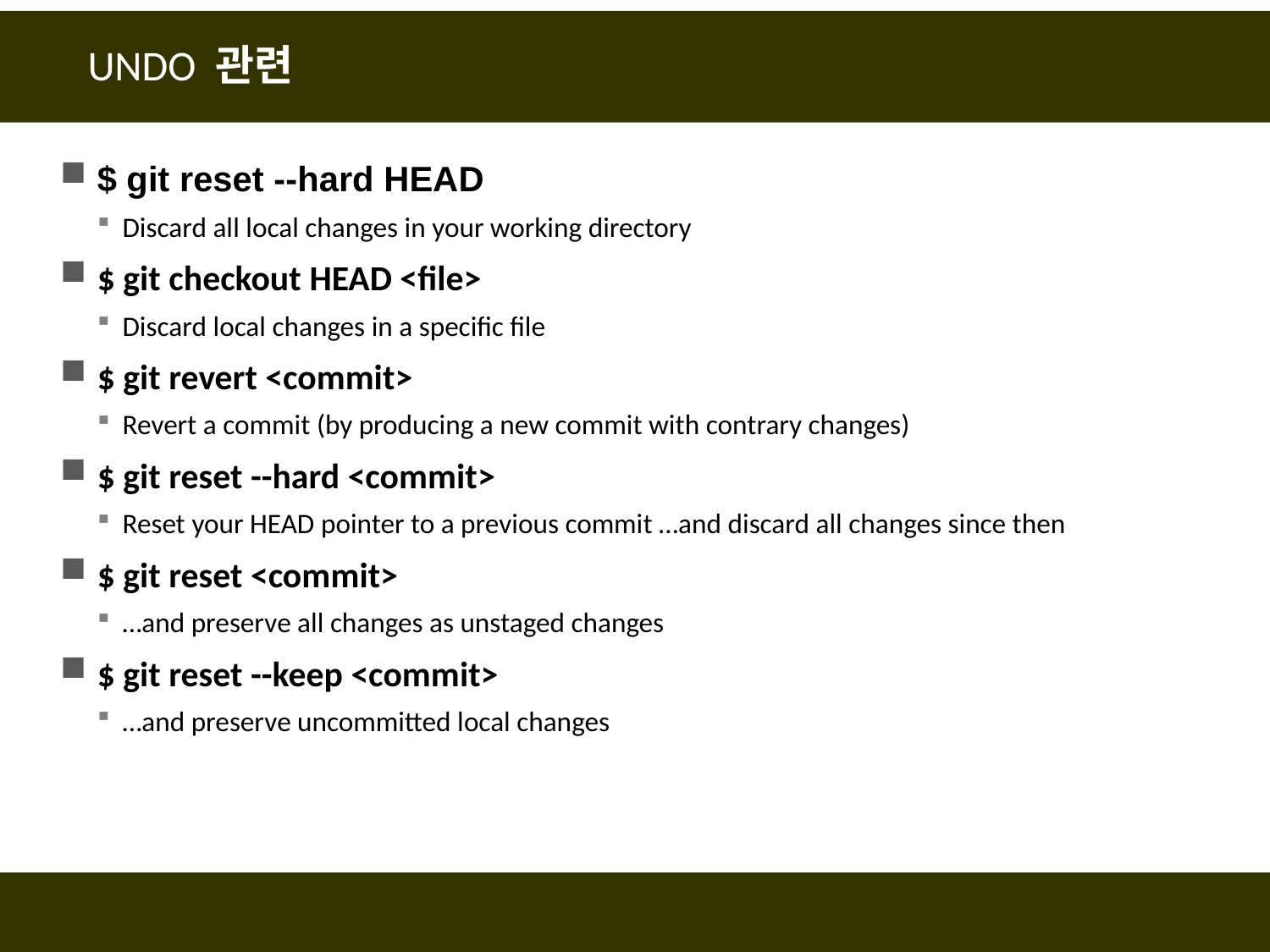

# UNDO 관련
$ git reset --hard HEAD
Discard all local changes in your working directory
$ git checkout HEAD <file>
Discard local changes in a specific file
$ git revert <commit>
Revert a commit (by producing a new commit with contrary changes)
$ git reset --hard <commit>
Reset your HEAD pointer to a previous commit …and discard all changes since then
$ git reset <commit>
…and preserve all changes as unstaged changes
$ git reset --keep <commit>
…and preserve uncommitted local changes